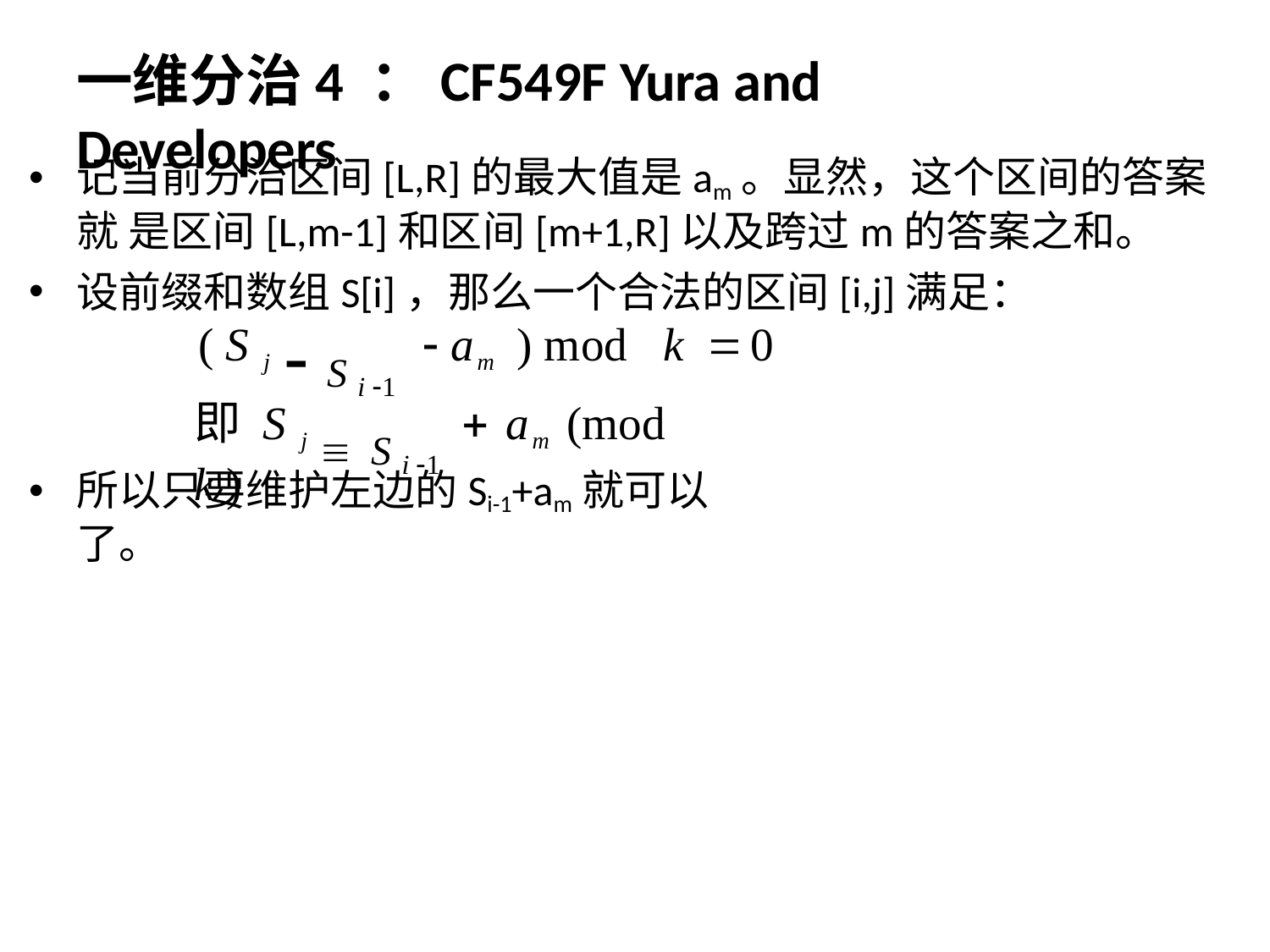

# 一维分治4 ：CF549F Yura and Developers
记当前分治区间[L,R]的最大值是am。显然，这个区间的答案就 是区间[L,m-1]和区间[m+1,R]以及跨过m的答案之和。
设前缀和数组S[i]，那么一个合法的区间[i,j]满足：
( S j	− am ) mod	k	=	0
S i −1
即 S j	+ am (mod	k )
≡	S i −1
所以只要维护左边的Si-1+am就可以了。